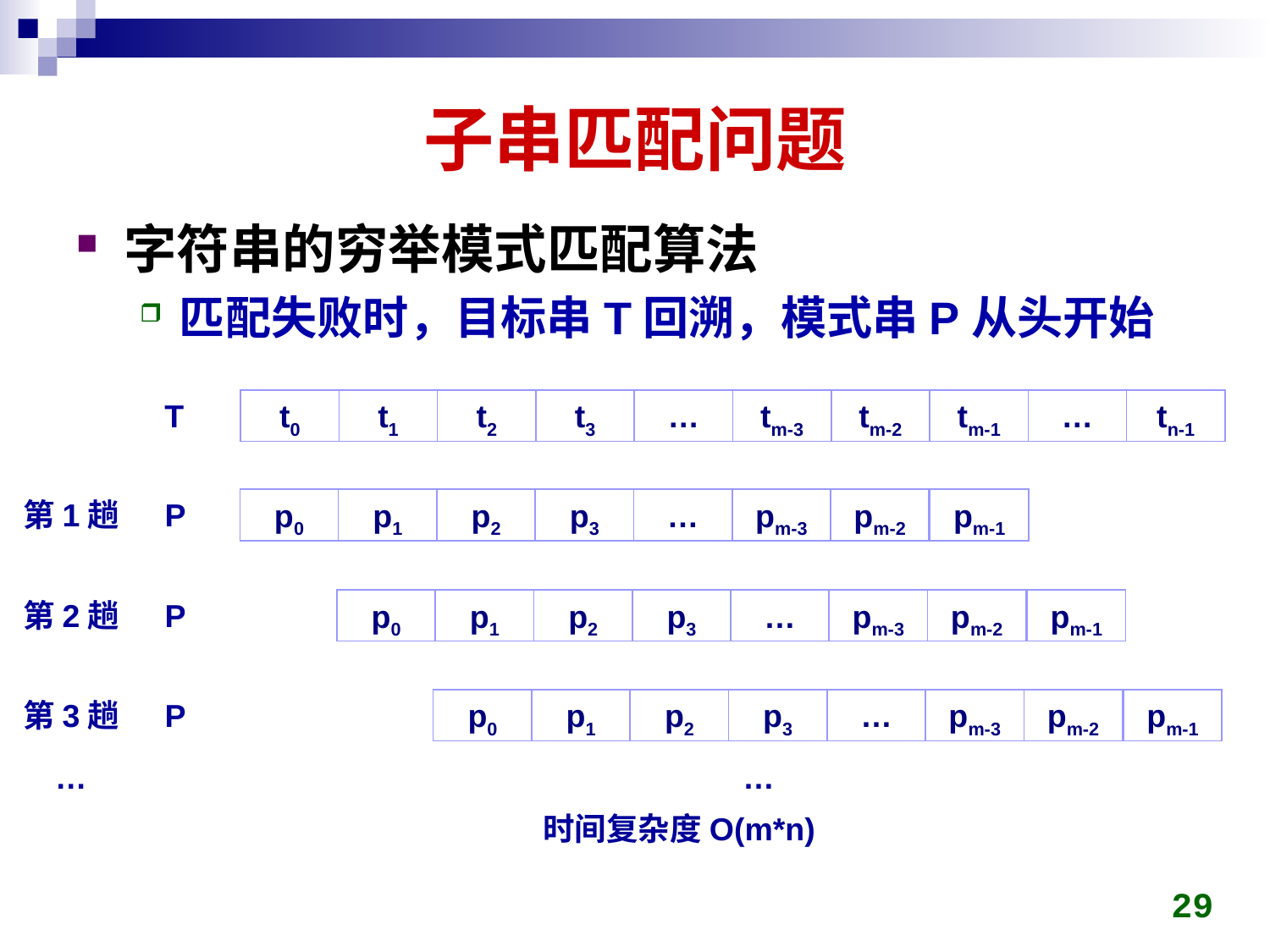

# 子串匹配问题
字符串的穷举模式匹配算法
匹配失败时，目标串T回溯，模式串P从头开始
T
t0
t1
t2
t3
…
tm-3
tm-2
tm-1
…
tn-1
第1趟
P
p0
p1
p2
p3
…
pm-3
pm-2
pm-1
第2趟
P
p0
p1
p2
p3
…
pm-3
pm-2
pm-1
第3趟
P
p0
p1
p2
p3
…
pm-3
pm-2
pm-1
…
…
时间复杂度O(m*n)
29